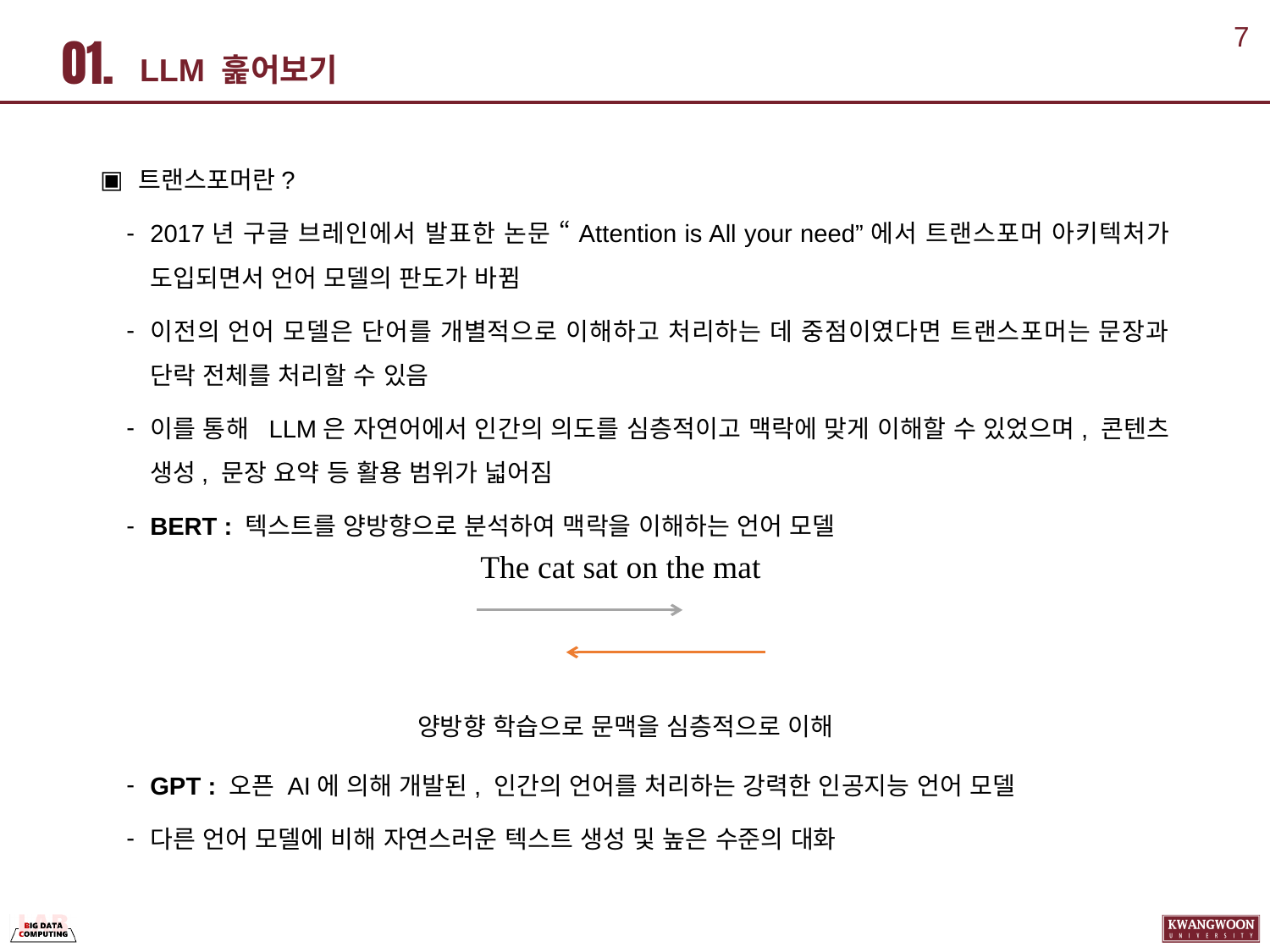

7
01.
# LLM 훑어보기
 트랜스포머란?
2017년 구글 브레인에서 발표한 논문 “Attention is All your need”에서 트랜스포머 아키텍처가 도입되면서 언어 모델의 판도가 바뀜
이전의 언어 모델은 단어를 개별적으로 이해하고 처리하는 데 중점이였다면 트랜스포머는 문장과 단락 전체를 처리할 수 있음
이를 통해  LLM은 자연어에서 인간의 의도를 심층적이고 맥락에 맞게 이해할 수 있었으며, 콘텐츠 생성, 문장 요약 등 활용 범위가 넓어짐
BERT : 텍스트를 양방향으로 분석하여 맥락을 이해하는 언어 모델

GPT : 오픈 AI에 의해 개발된, 인간의 언어를 처리하는 강력한 인공지능 언어 모델
다른 언어 모델에 비해 자연스러운 텍스트 생성 및 높은 수준의 대화

The cat sat on the mat
양방향 학습으로 문맥을 심층적으로 이해